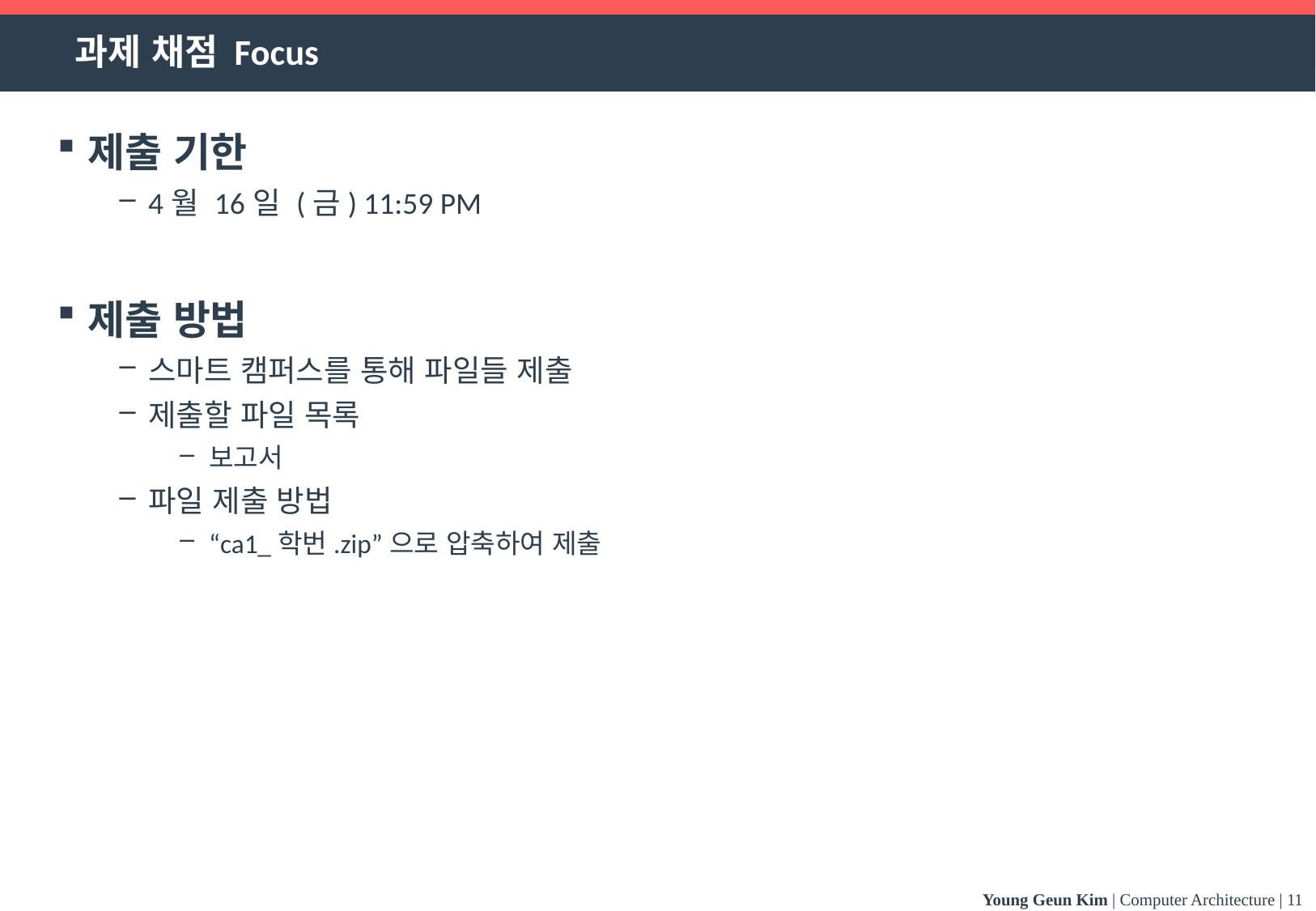

# 과제 채점 Focus
제출 기한
4월 16일 (금) 11:59 PM

제출 방법
스마트 캠퍼스를 통해 파일들 제출
제출할 파일 목록
보고서
파일 제출 방법
“ca1_학번.zip”으로 압축하여 제출
Young Geun Kim | Computer Architecture | 11